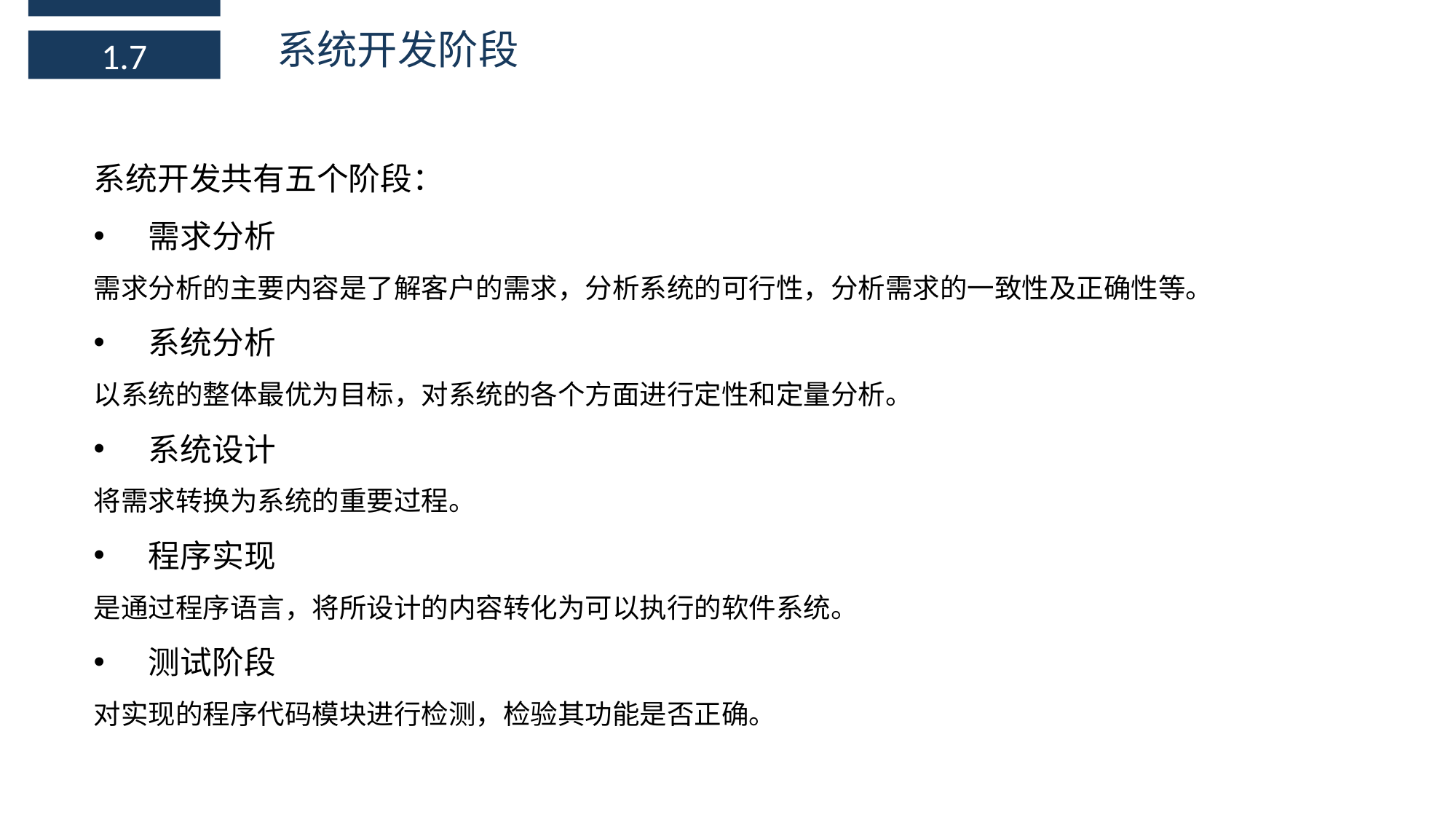

系统开发阶段
1.7
系统开发共有五个阶段：
需求分析
需求分析的主要内容是了解客户的需求，分析系统的可行性，分析需求的一致性及正确性等。
系统分析
以系统的整体最优为目标，对系统的各个方面进行定性和定量分析。
系统设计
将需求转换为系统的重要过程。
程序实现
是通过程序语言，将所设计的内容转化为可以执行的软件系统。
测试阶段
对实现的程序代码模块进行检测，检验其功能是否正确。